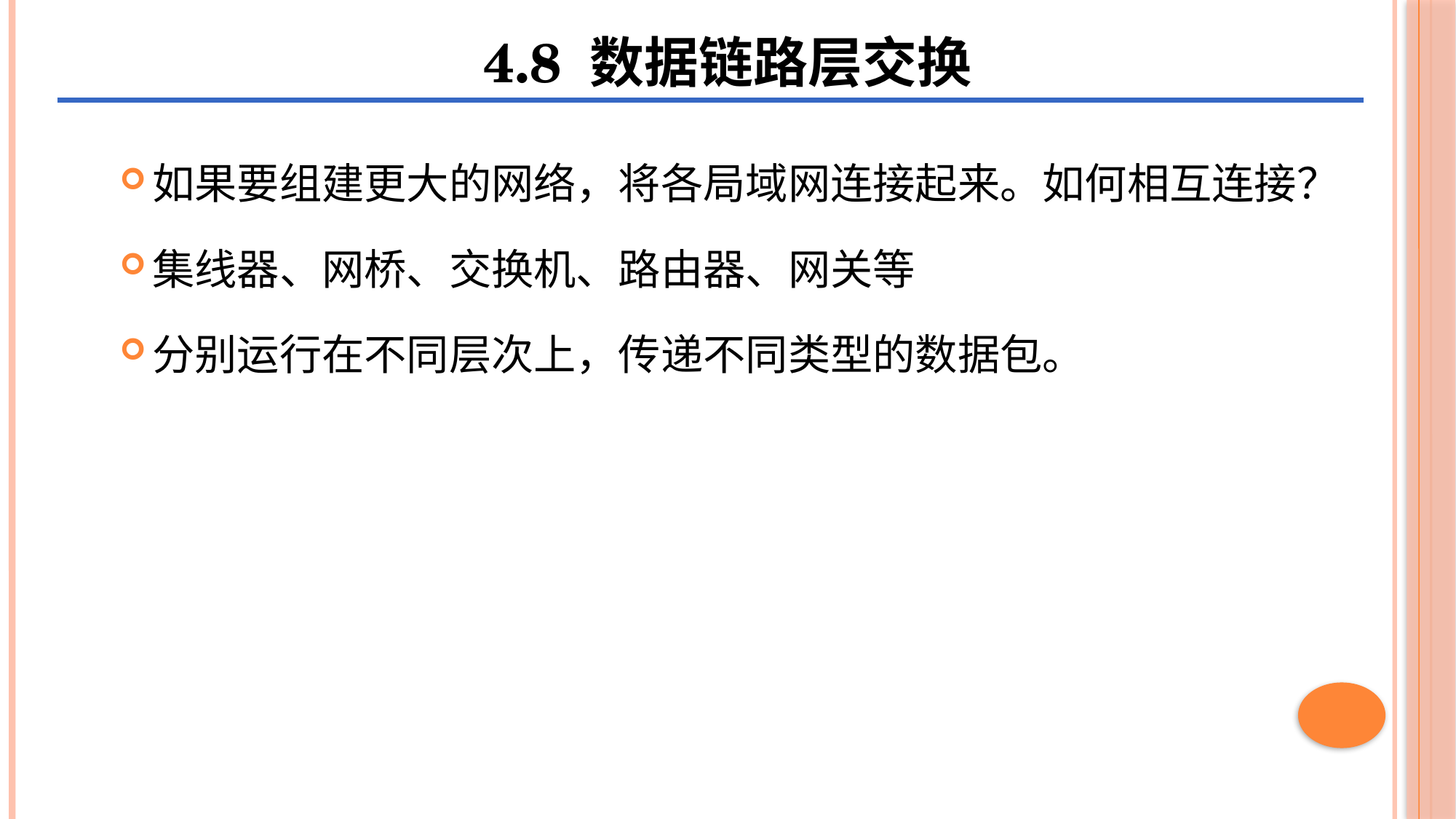

4.8 数据链路层交换
二、CSMA/CA协议
如果要组建更大的网络，将各局域网连接起来。如何相互连接？
集线器、网桥、交换机、路由器、网关等
分别运行在不同层次上，传递不同类型的数据包。